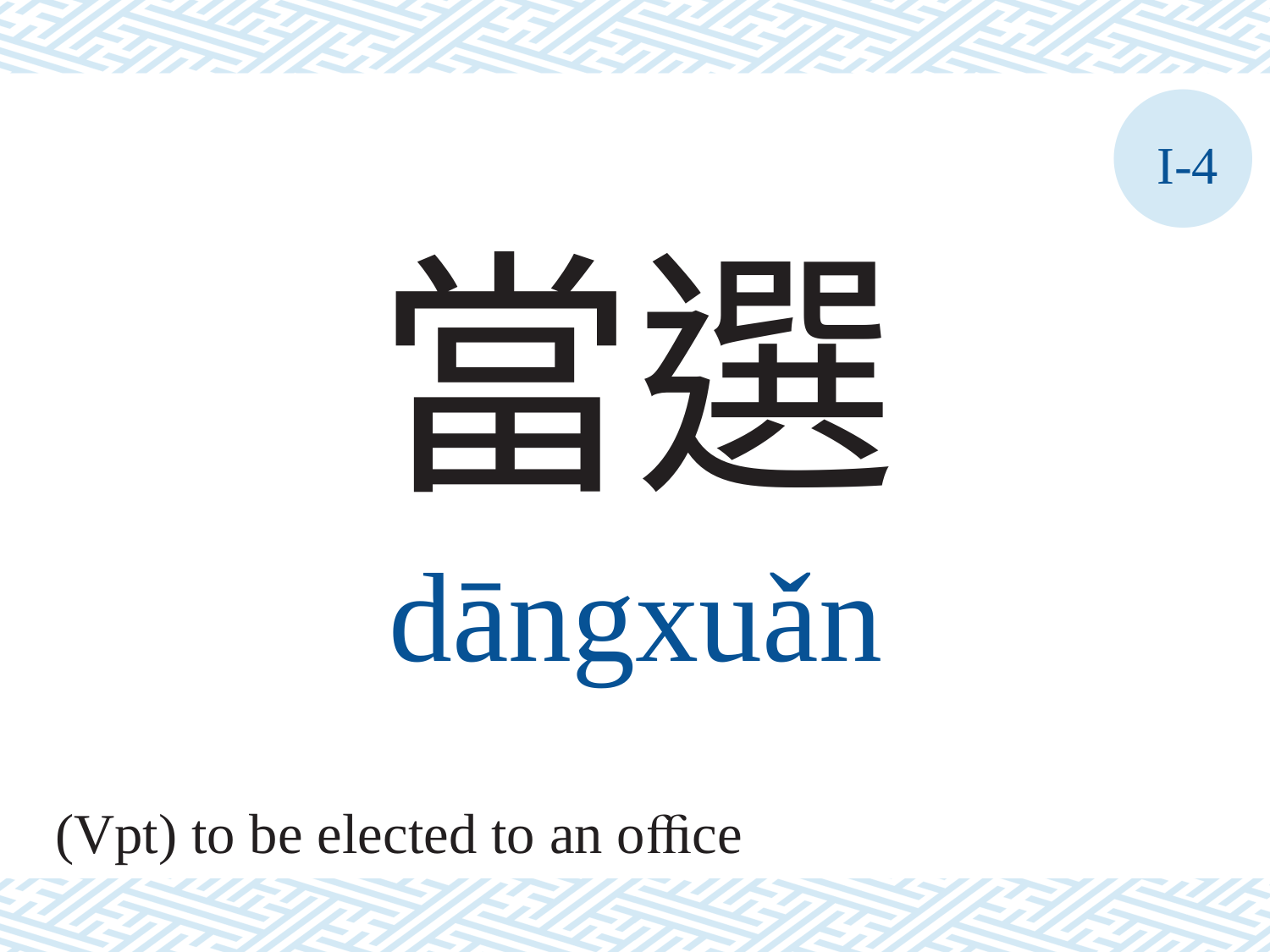

I-4
當選
dāngxuǎn
(Vpt) to be elected to an oﬃce